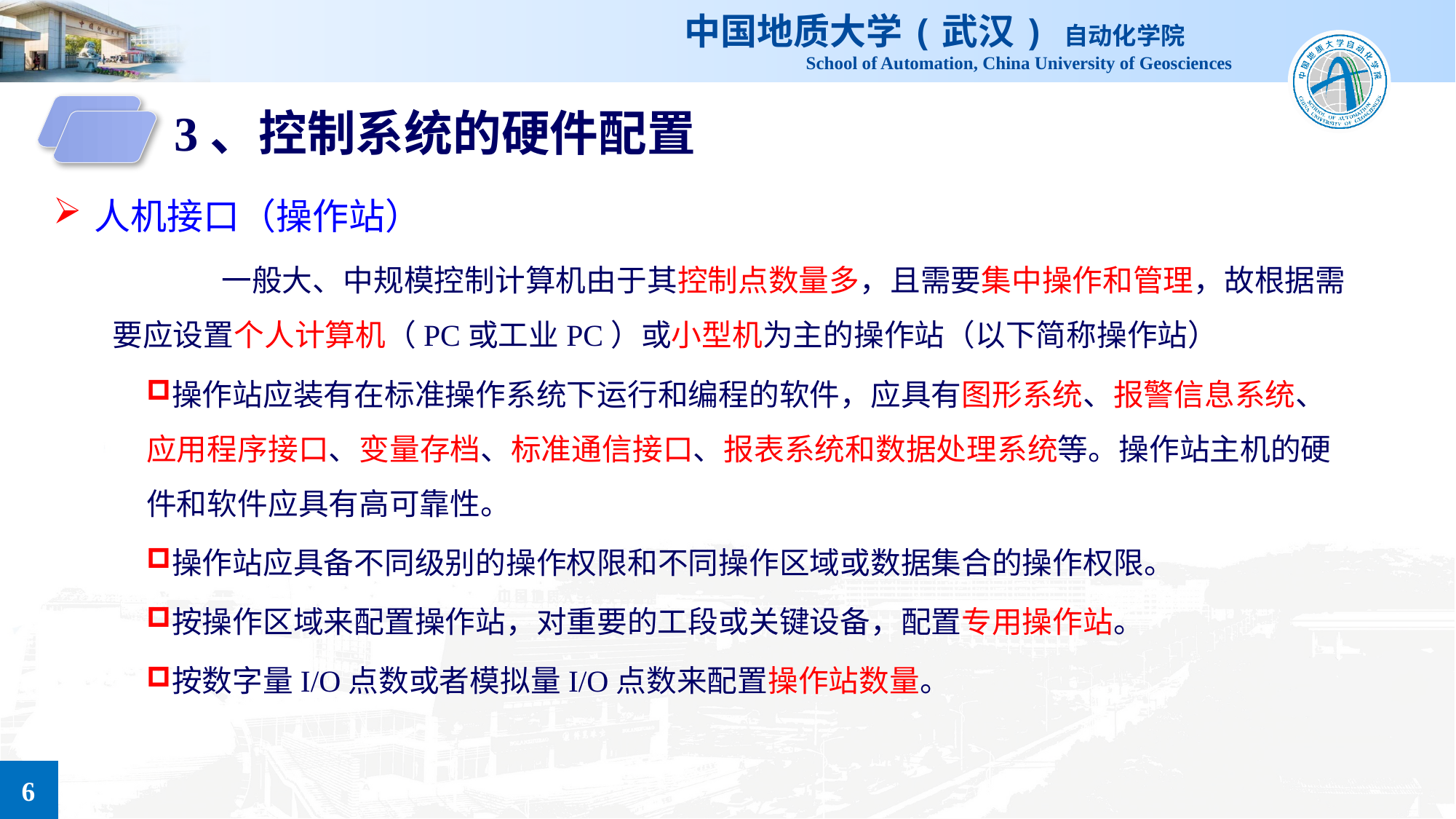

3、控制系统的硬件配置
人机接口（操作站）
	一般大、中规模控制计算机由于其控制点数量多，且需要集中操作和管理，故根据需要应设置个人计算机（PC或工业PC）或小型机为主的操作站（以下简称操作站）
操作站应装有在标准操作系统下运行和编程的软件，应具有图形系统、报警信息系统、应用程序接口、变量存档、标准通信接口、报表系统和数据处理系统等。操作站主机的硬件和软件应具有高可靠性。
操作站应具备不同级别的操作权限和不同操作区域或数据集合的操作权限。
按操作区域来配置操作站，对重要的工段或关键设备，配置专用操作站。
按数字量I/O点数或者模拟量I/O点数来配置操作站数量。

6